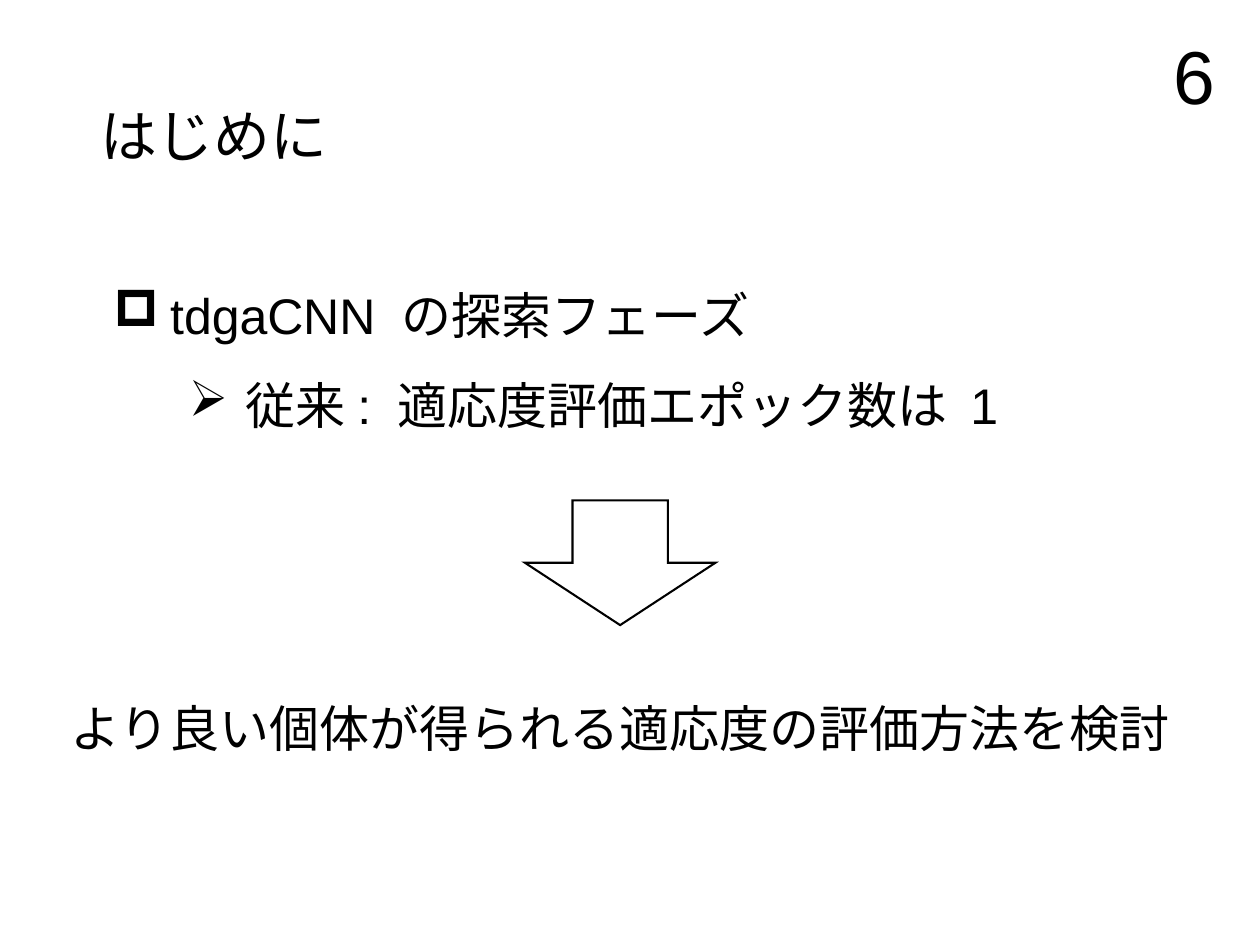

# はじめに
6
tdgaCNN の探索フェーズ
従来: 適応度評価エポック数は 1

より良い個体が得られる適応度の評価方法を検討